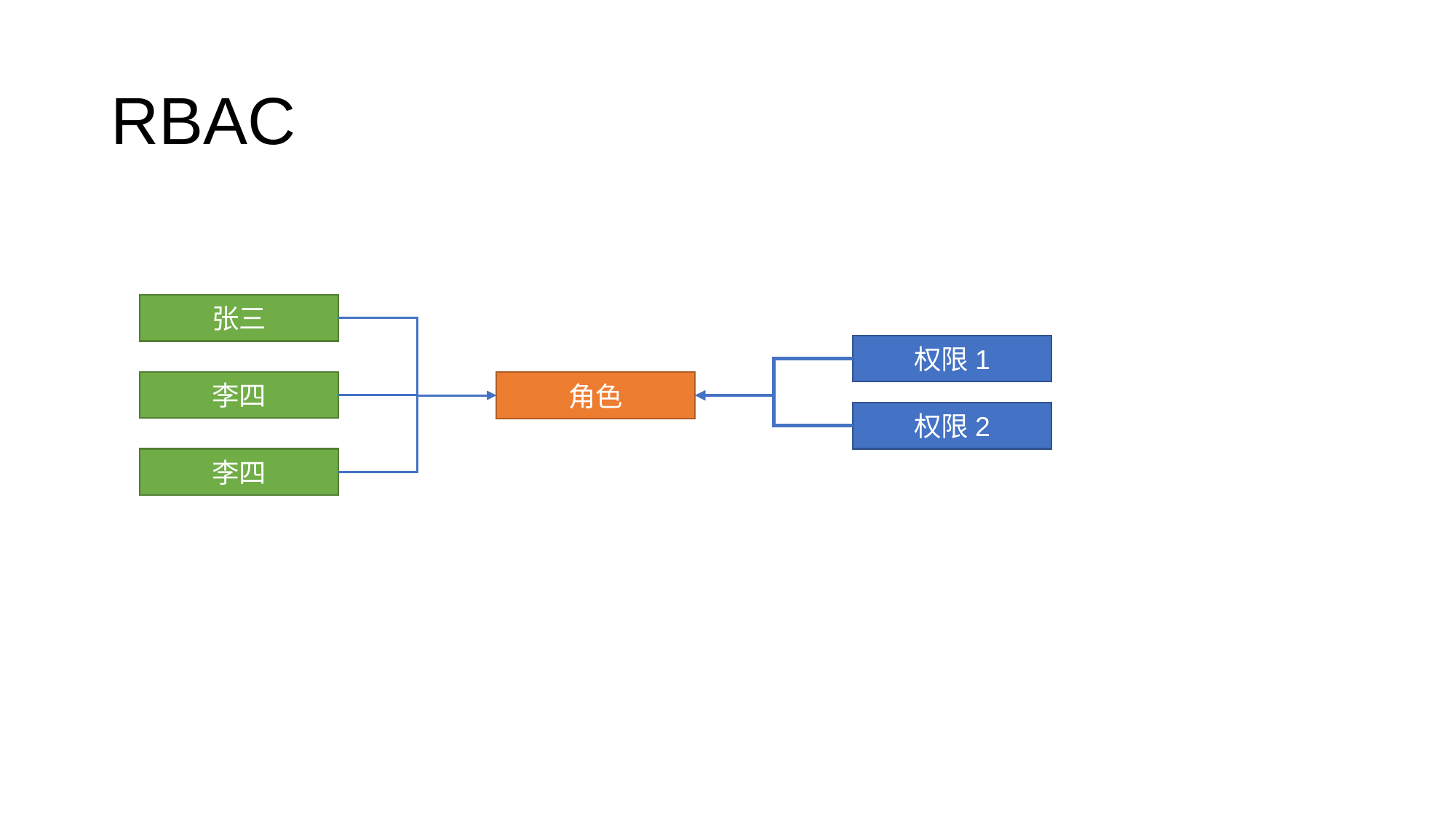

# RBAC
张三
权限1
李四
角色
权限2
李四